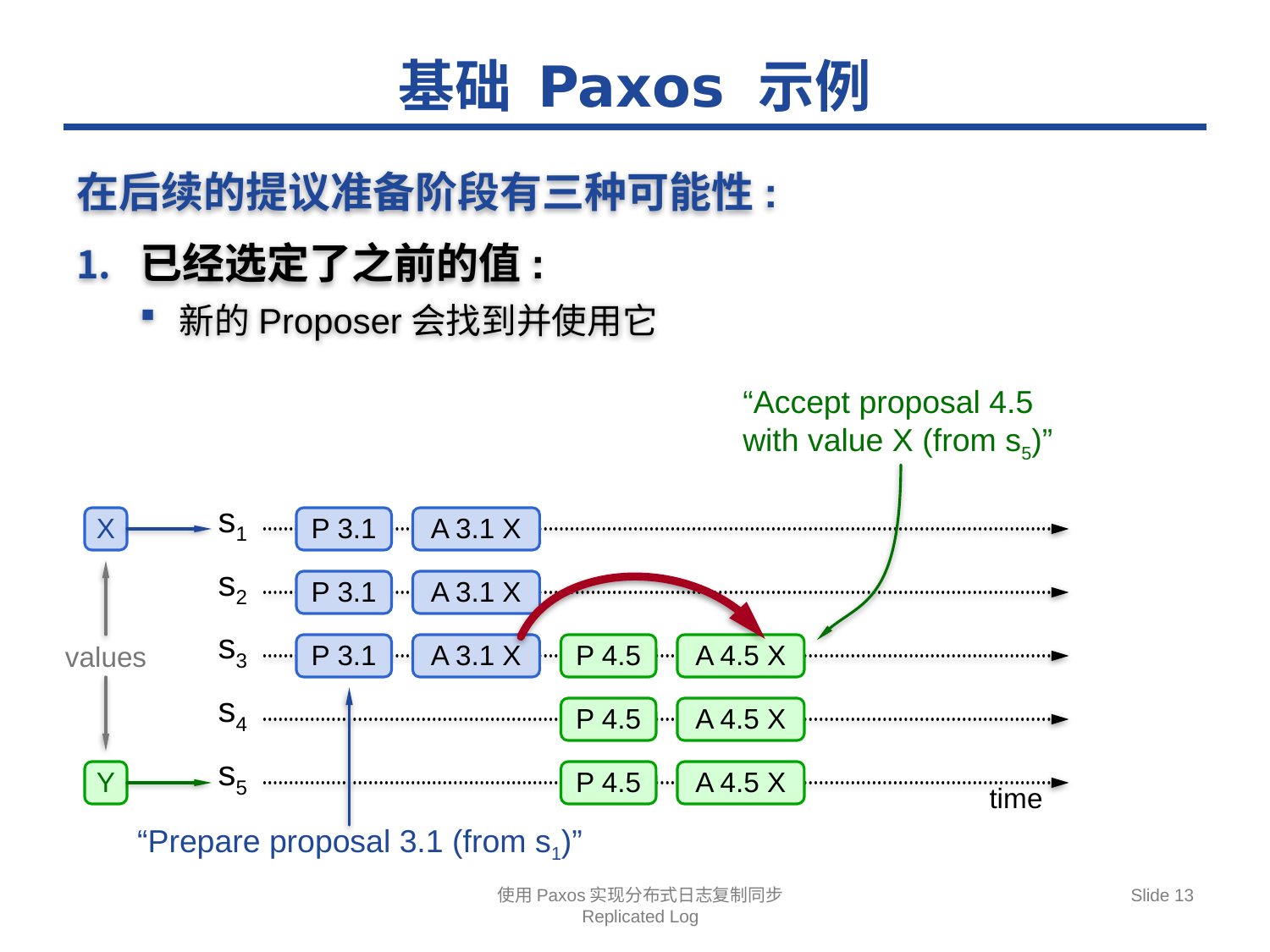

# 基础 Paxos 示例
在后续的提议准备阶段有三种可能性:
已经选定了之前的值:
新的Proposer会找到并使用它

“Accept proposal 4.5
with value X (from s5)”

s1
X
P 3.1
A 3.1 X
s2
P 3.1
A 3.1 X

s3
P 3.1
A 3.1 X
P 4.5
A 4.5 X
values
s4
P 4.5
A 4.5 X
s5
Y
P 4.5
A 4.5 X
time
“Prepare proposal 3.1 (from s1)”

使用Paxos实现分布式日志复制同步
Replicated Log
Slide 13